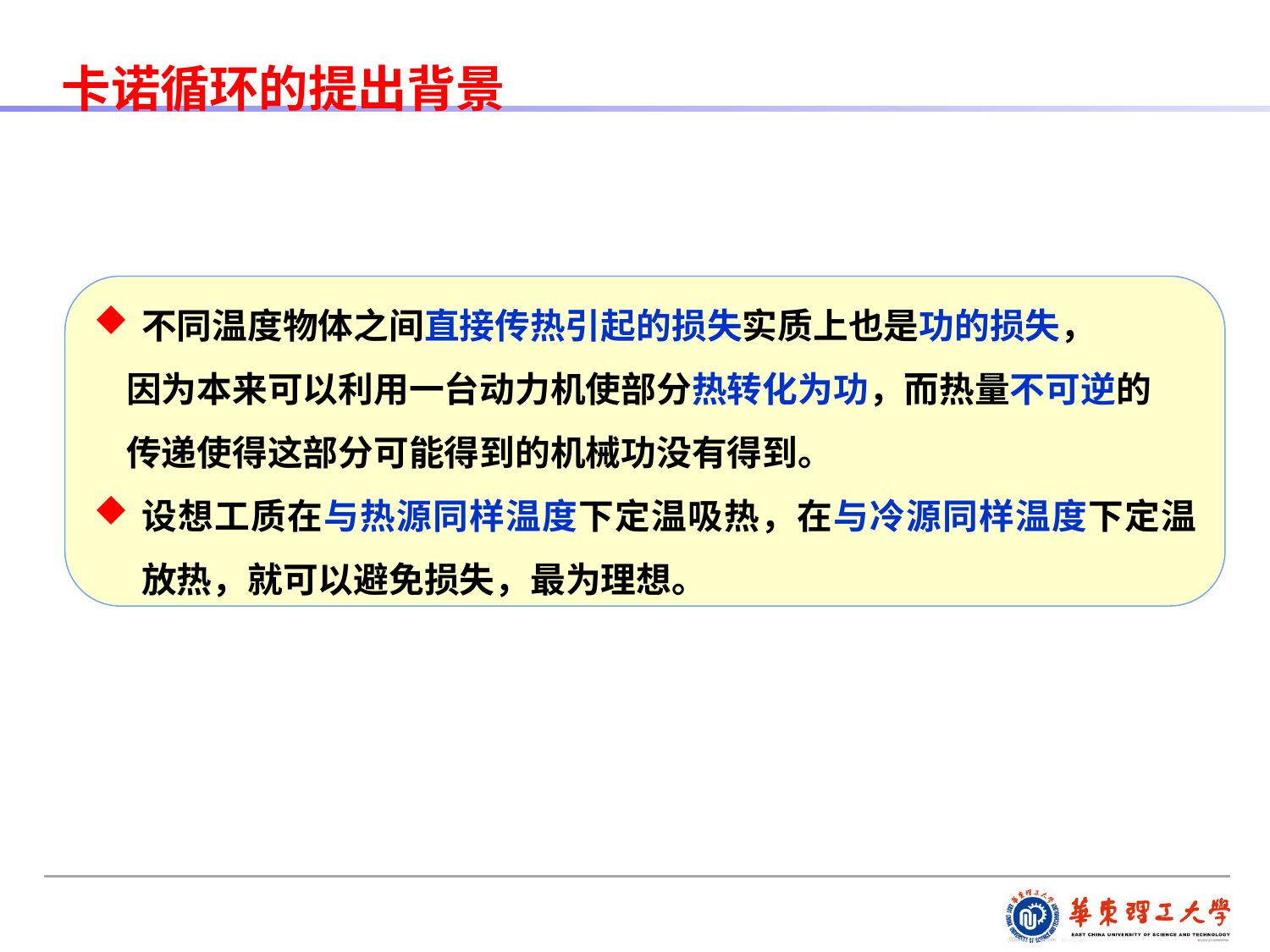

卡诺循环的提出背景
不同温度物体之间直接传热引起的损失实质上也是功的损失，
   因为本来可以利用一台动力机使部分热转化为功，而热量不可逆的
   传递使得这部分可能得到的机械功没有得到。
设想工质在与热源同样温度下定温吸热，在与冷源同样温度下定温放热，就可以避免损失，最为理想。